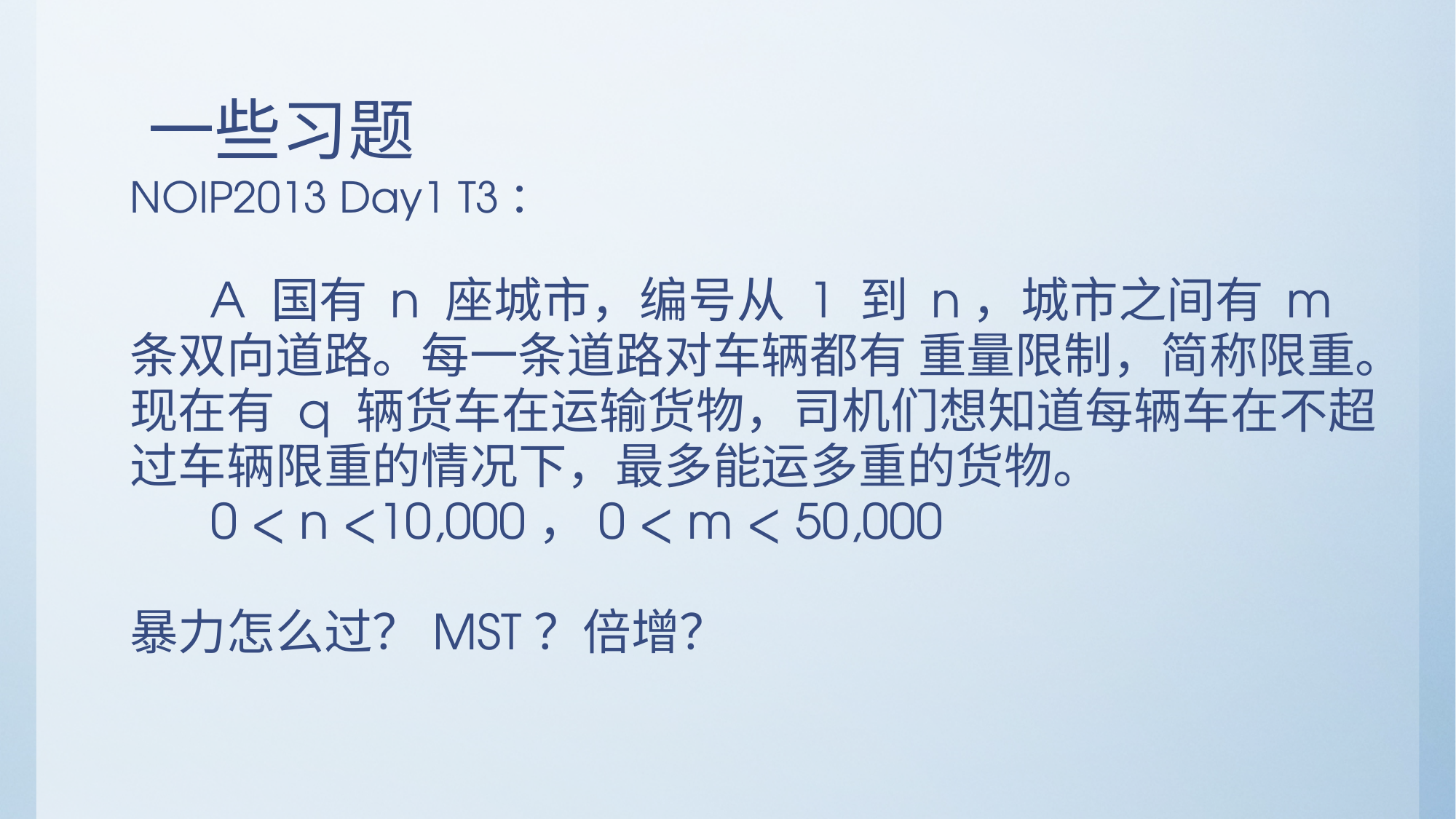

# 一些习题
NOIP2013 Day1 T3：
        A 国有 n 座城市，编号从 1 到 n，城市之间有 m 条双向道路。每一条道路对车辆都有 重量限制，简称限重。现在有 q 辆货车在运输货物，司机们想知道每辆车在不超过车辆限重的情况下，最多能运多重的货物。
      0 < n <10,000，0 < m < 50,000

暴力怎么过？MST？倍增？